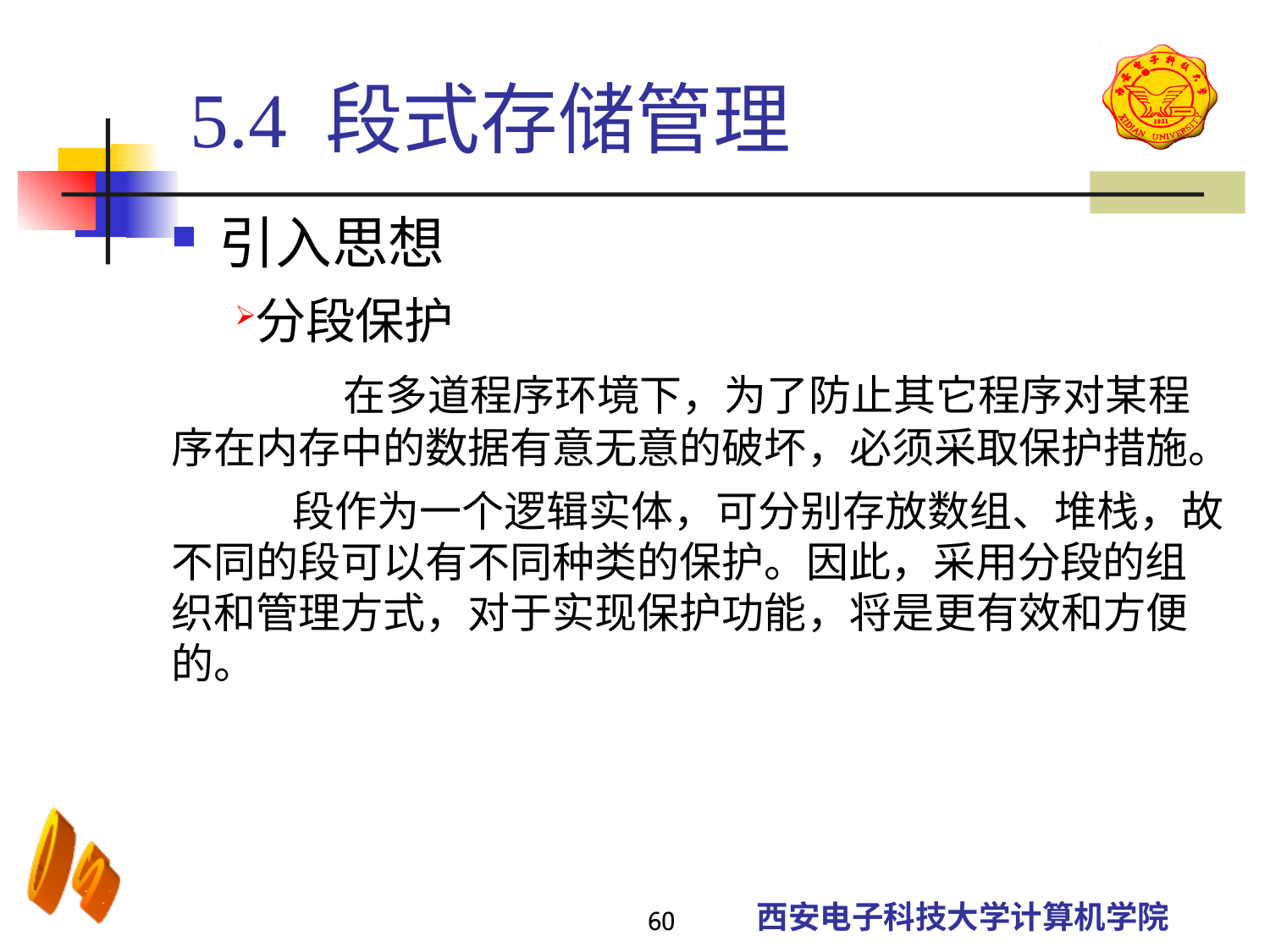

5.4 段式存储管理
引入思想
分段保护
	   在多道程序环境下，为了防止其它程序对某程序在内存中的数据有意无意的破坏，必须采取保护措施。
     段作为一个逻辑实体，可分别存放数组、堆栈，故不同的段可以有不同种类的保护。因此，采用分段的组织和管理方式，对于实现保护功能，将是更有效和方便的。
60